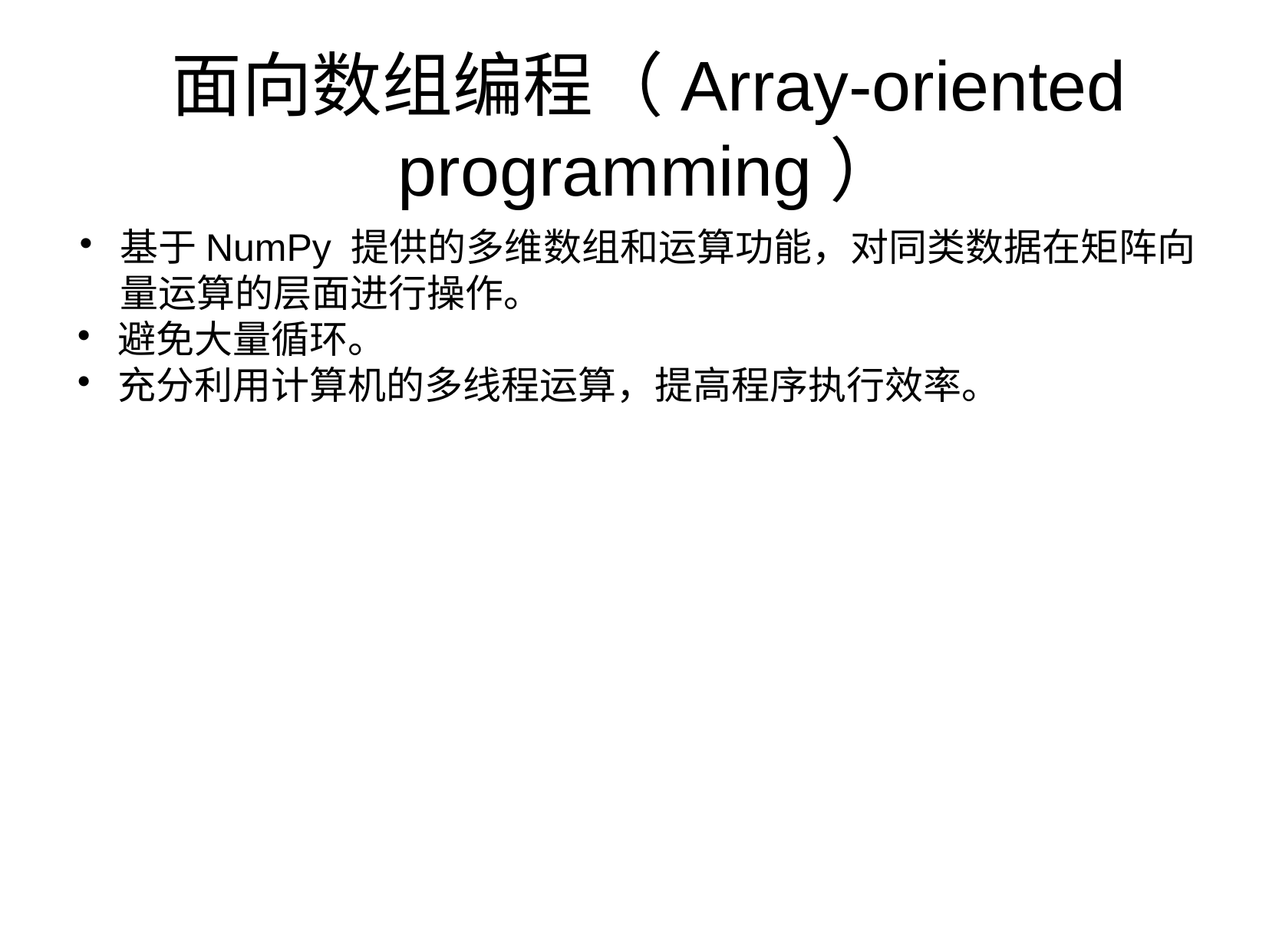

面向数组编程（Array-oriented programming）
基于NumPy 提供的多维数组和运算功能，对同类数据在矩阵向量运算的层面进行操作。
避免大量循环。
充分利用计算机的多线程运算，提高程序执行效率。